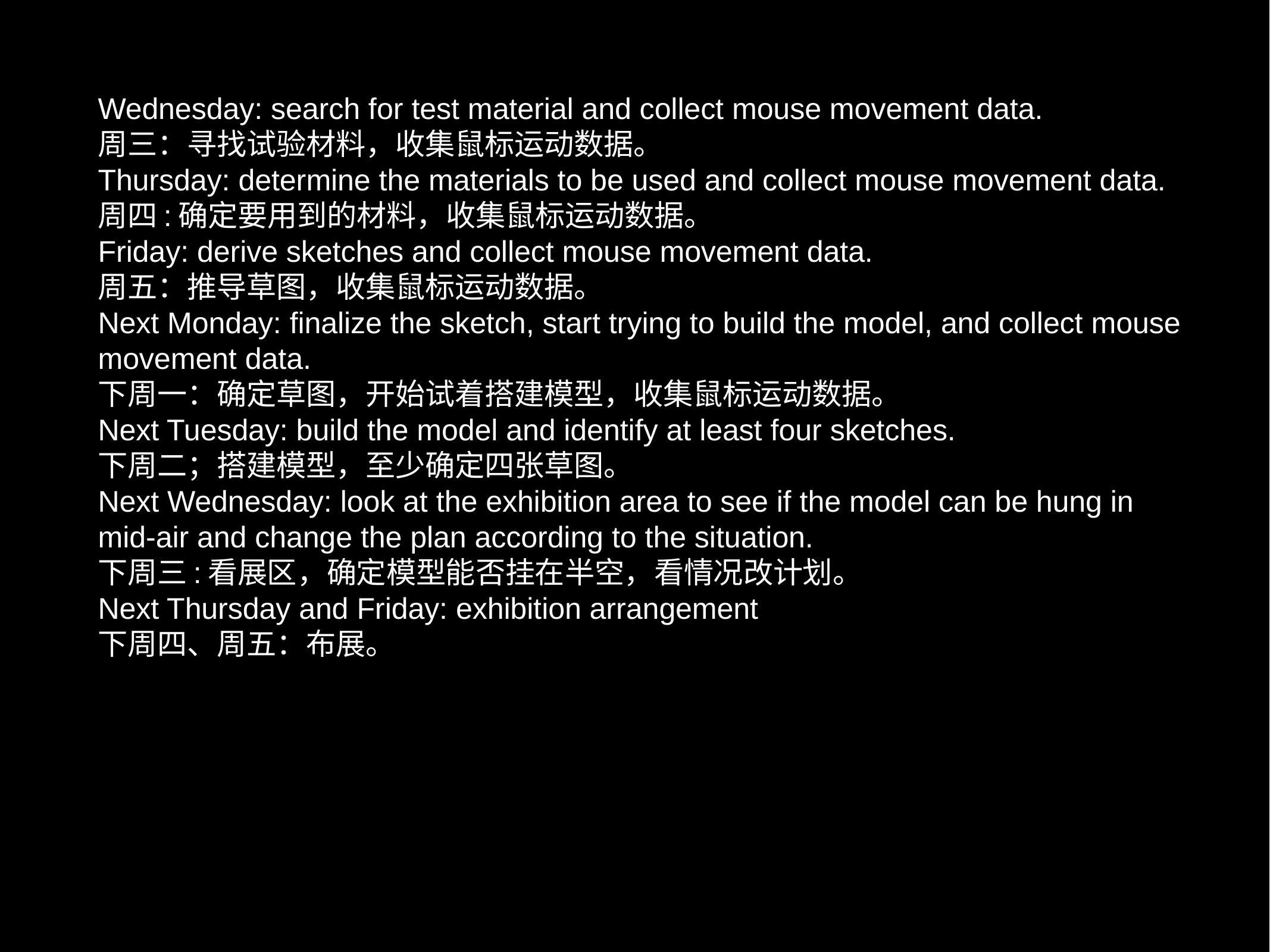

# Wednesday: search for test material and collect mouse movement data. 周三：寻找试验材料，收集鼠标运动数据。 Thursday: determine the materials to be used and collect mouse movement data. 周四:确定要用到的材料，收集鼠标运动数据。 Friday: derive sketches and collect mouse movement data. 周五：推导草图，收集鼠标运动数据。 Next Monday: finalize the sketch, start trying to build the model, and collect mouse movement data. 下周一：确定草图，开始试着搭建模型，收集鼠标运动数据。 Next Tuesday: build the model and identify at least four sketches. 下周二；搭建模型，至少确定四张草图。 Next Wednesday: look at the exhibition area to see if the model can be hung in mid-air and change the plan according to the situation. 下周三:看展区，确定模型能否挂在半空，看情况改计划。 Next Thursday and Friday: exhibition arrangement 下周四、周五：布展。